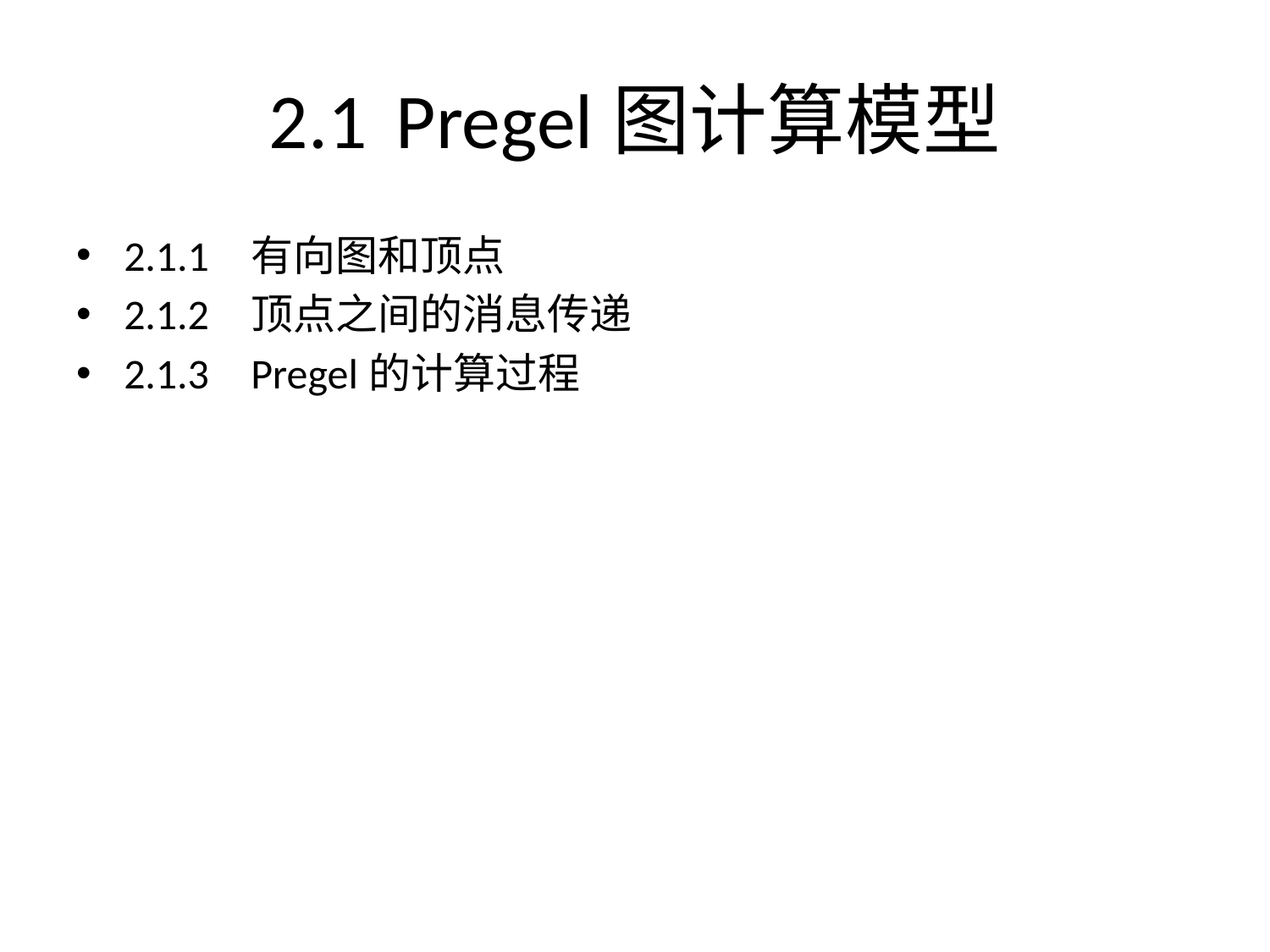

# 2.1	Pregel图计算模型
2.1.1	有向图和顶点
2.1.2	顶点之间的消息传递
2.1.3	Pregel的计算过程